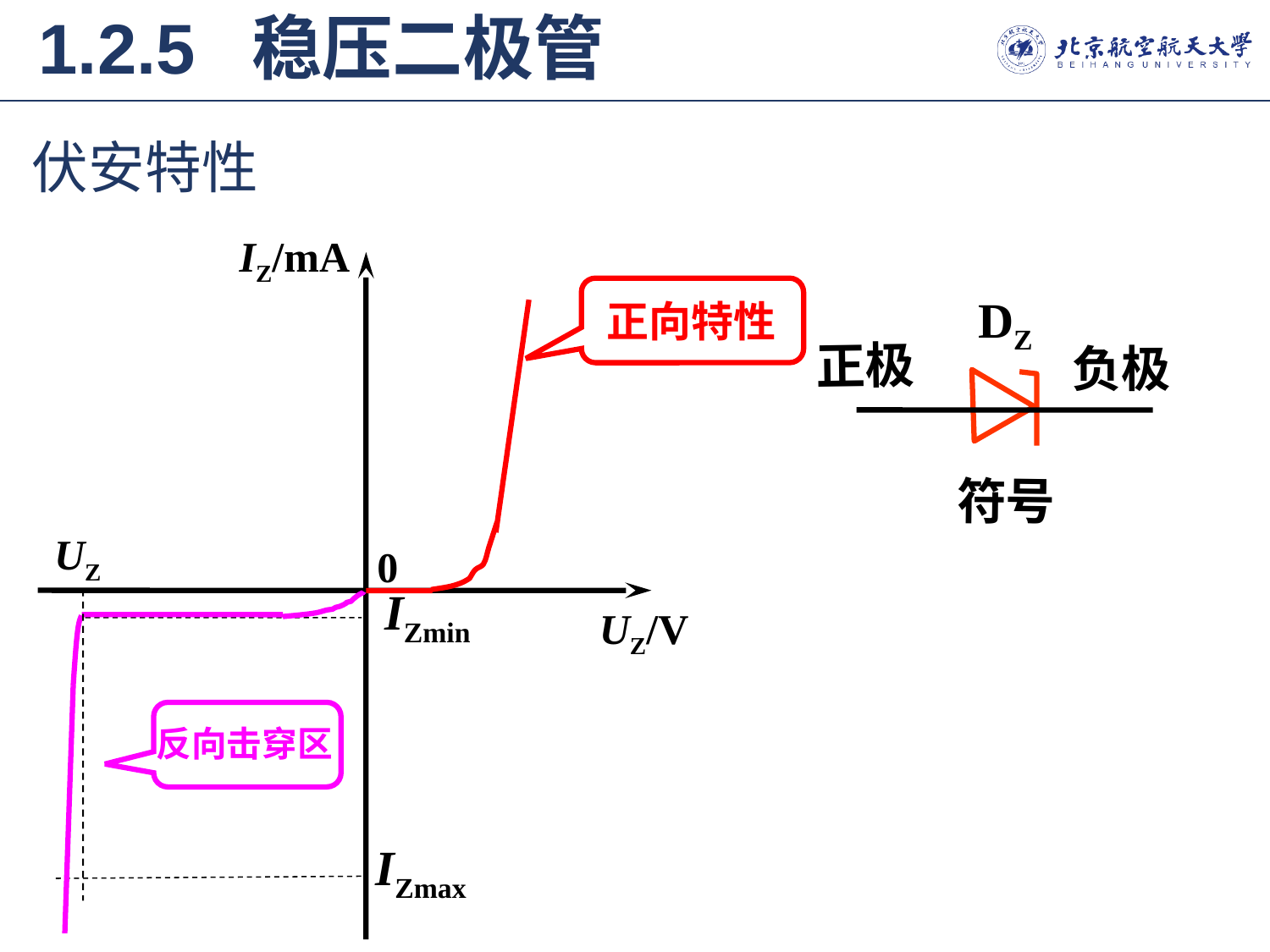

1.2.5  稳压二极管
伏安特性
IZ/mA

正向特性

DZ
正极
负极

符号

UZ
0
IZmin

UZ/V

反向击穿区
IZmax

19